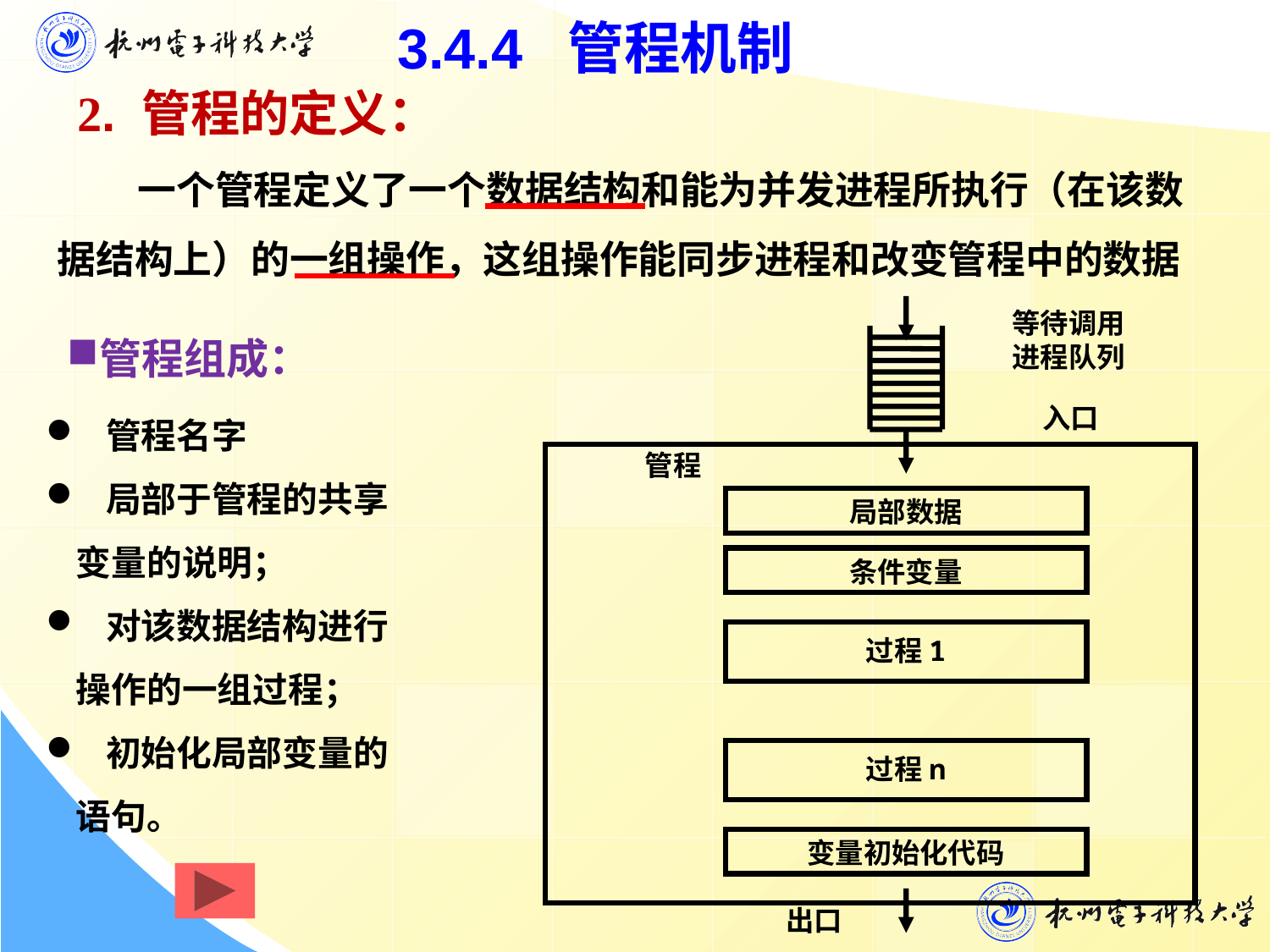

3.4.4  管程机制
2. 管程的定义：
        一个管程定义了一个数据结构和能为并发进程所执行（在该数据结构上）的一组操作，这组操作能同步进程和改变管程中的数据

等待调用
进程队列

入口

管程

局部数据
条件变量
过程1
过程n
变量初始化代码

出口

管程组成：
  管程名字
  局部于管程的共享
变量的说明；
  对该数据结构进行
操作的一组过程；
  初始化局部变量的
语句。